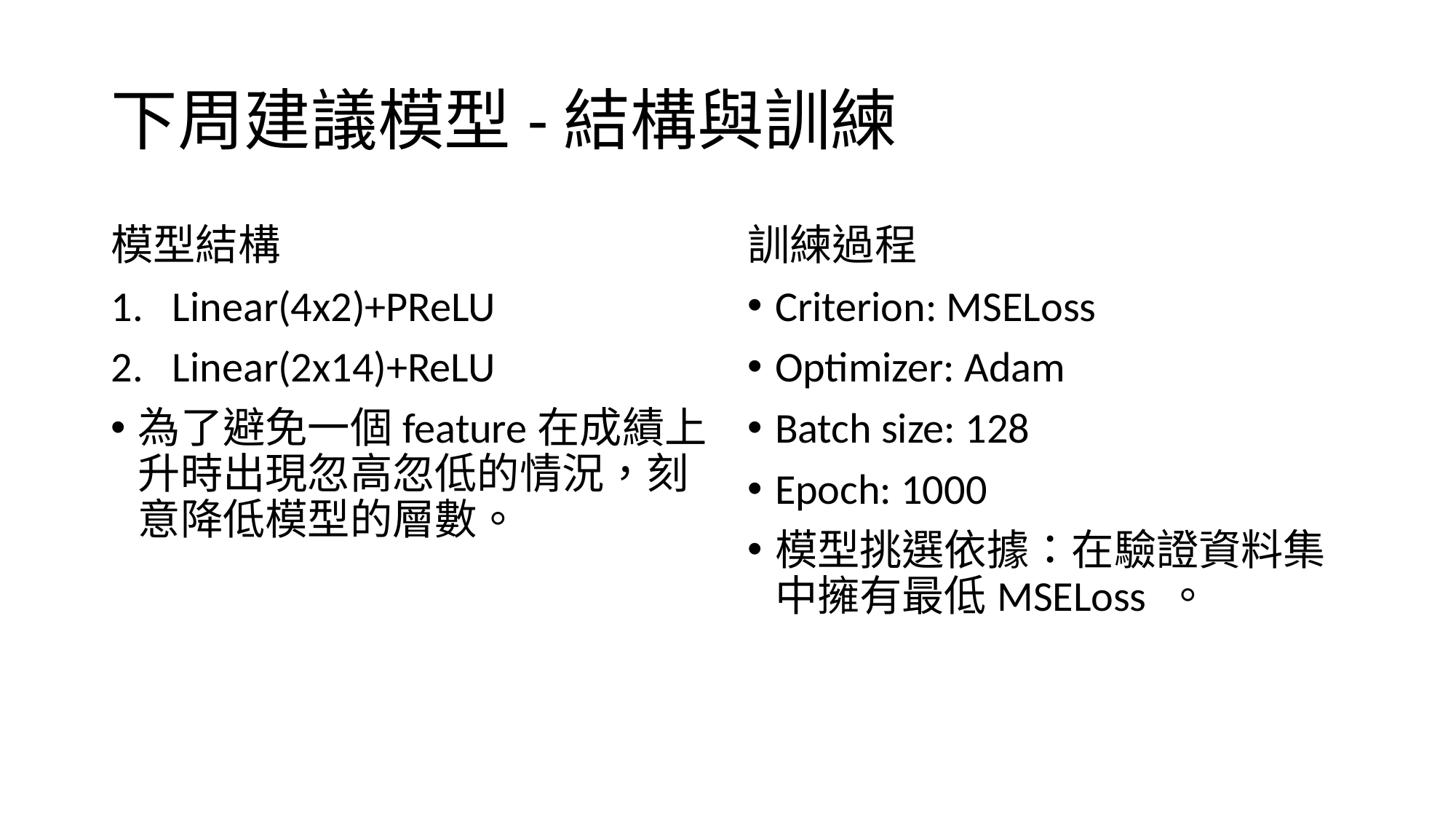

# 下周建議模型-結構與訓練
模型結構
Linear(4x2)+PReLU
Linear(2x14)+ReLU
為了避免一個feature在成績上升時出現忽高忽低的情況，刻意降低模型的層數。
訓練過程
Criterion: MSELoss
Optimizer: Adam
Batch size: 128
Epoch: 1000
模型挑選依據：在驗證資料集中擁有最低MSELoss 。